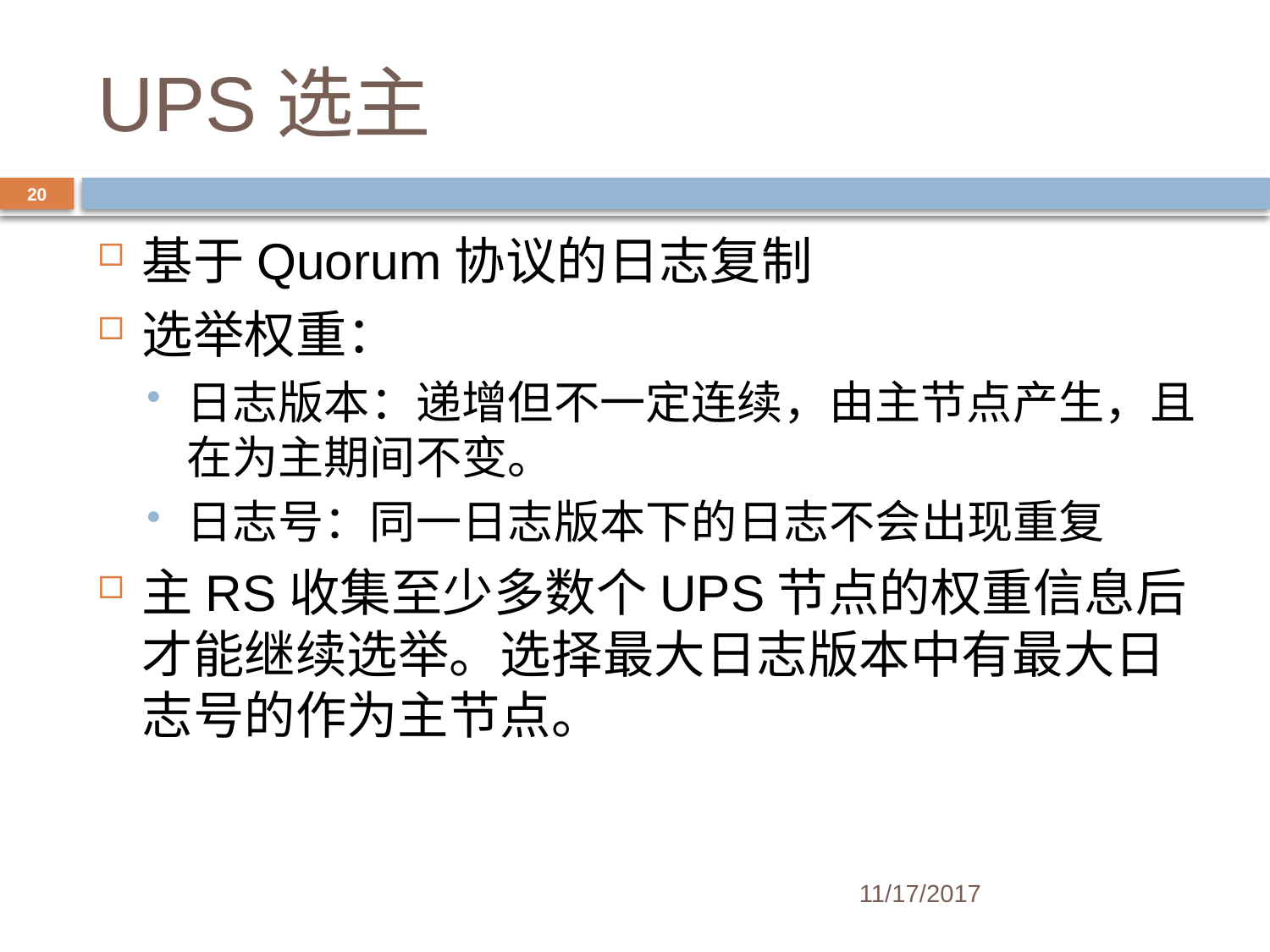

# UPS选主
20
基于Quorum协议的日志复制
选举权重：
日志版本：递增但不一定连续，由主节点产生，且在为主期间不变。
日志号：同一日志版本下的日志不会出现重复
主RS收集至少多数个UPS节点的权重信息后才能继续选举。选择最大日志版本中有最大日志号的作为主节点。
11/17/2017